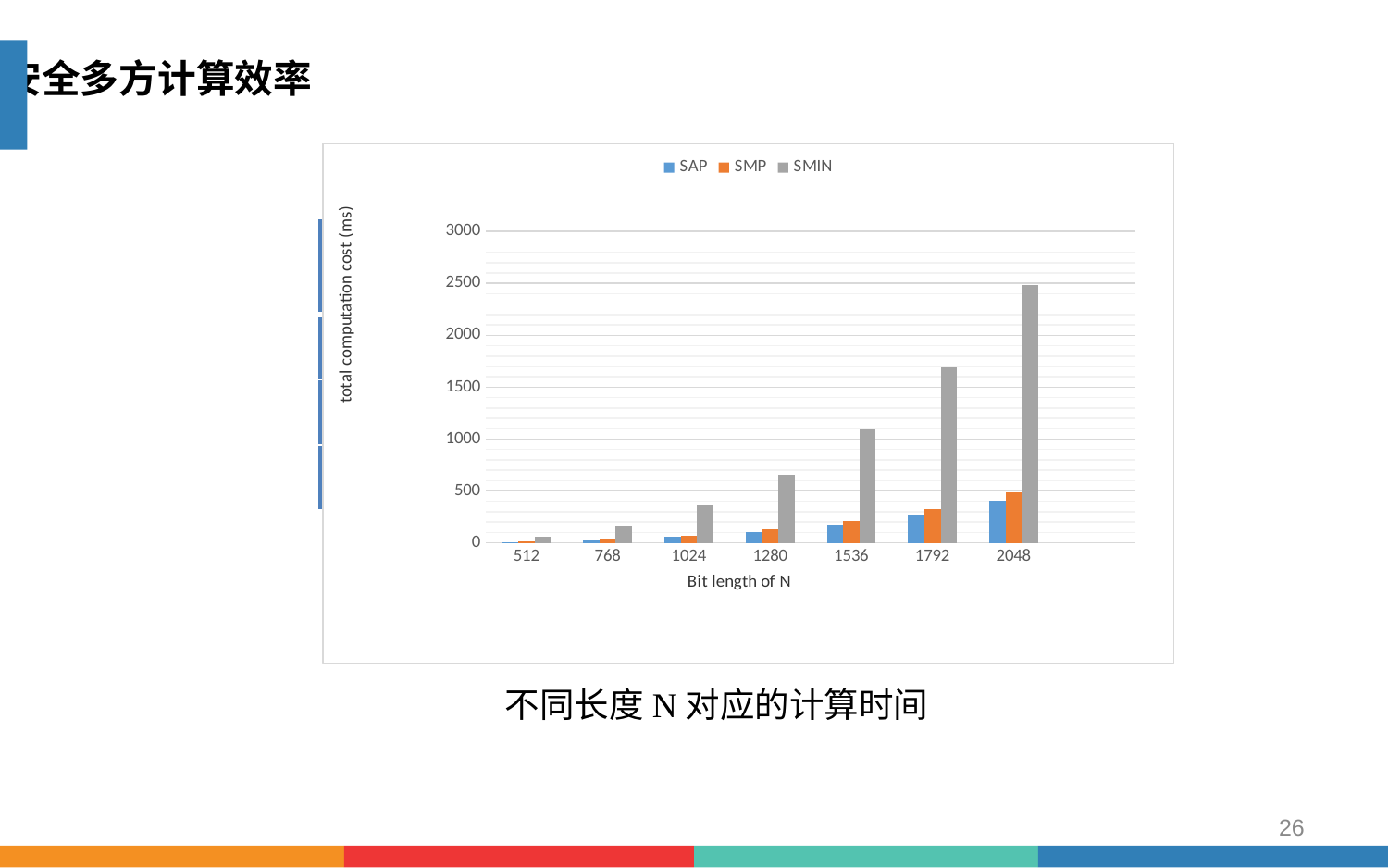

安全多方计算效率

### Chart

| Category | SAP | SMP | SMIN |
|---|---|---|---|
| 512 | 9.349 | 11.017 | 57.326 |
| 768 | 26.977 | 32.033 | 165.819 |
| 1024 | 59.52 | 71.137 | 366.192 |
| 1280 | 107.055 | 128.07 | 657.35 |
| 1536 | 177.697 | 212.818 | 1093.73 |
| 1792 | 274.31 | 329.059 | 1689.29 |
| 2048 | 405.22 | 483.562 | 2486.45 |
三种协议的效率（1000次取均值，N的长度为1024比特）
| Protocol | Server C compute | Server S compute | Total |
| --- | --- | --- | --- |
| SAP | 24.016 MS | 35.622 MS | 59.520 MS |
| SMP | 35.463 MS | 35.644 MS | 71.138 MS |
| SMIN | 144.08 MS | 179.67 MS | 368.37 MS |

不同长度N对应的计算时间
26